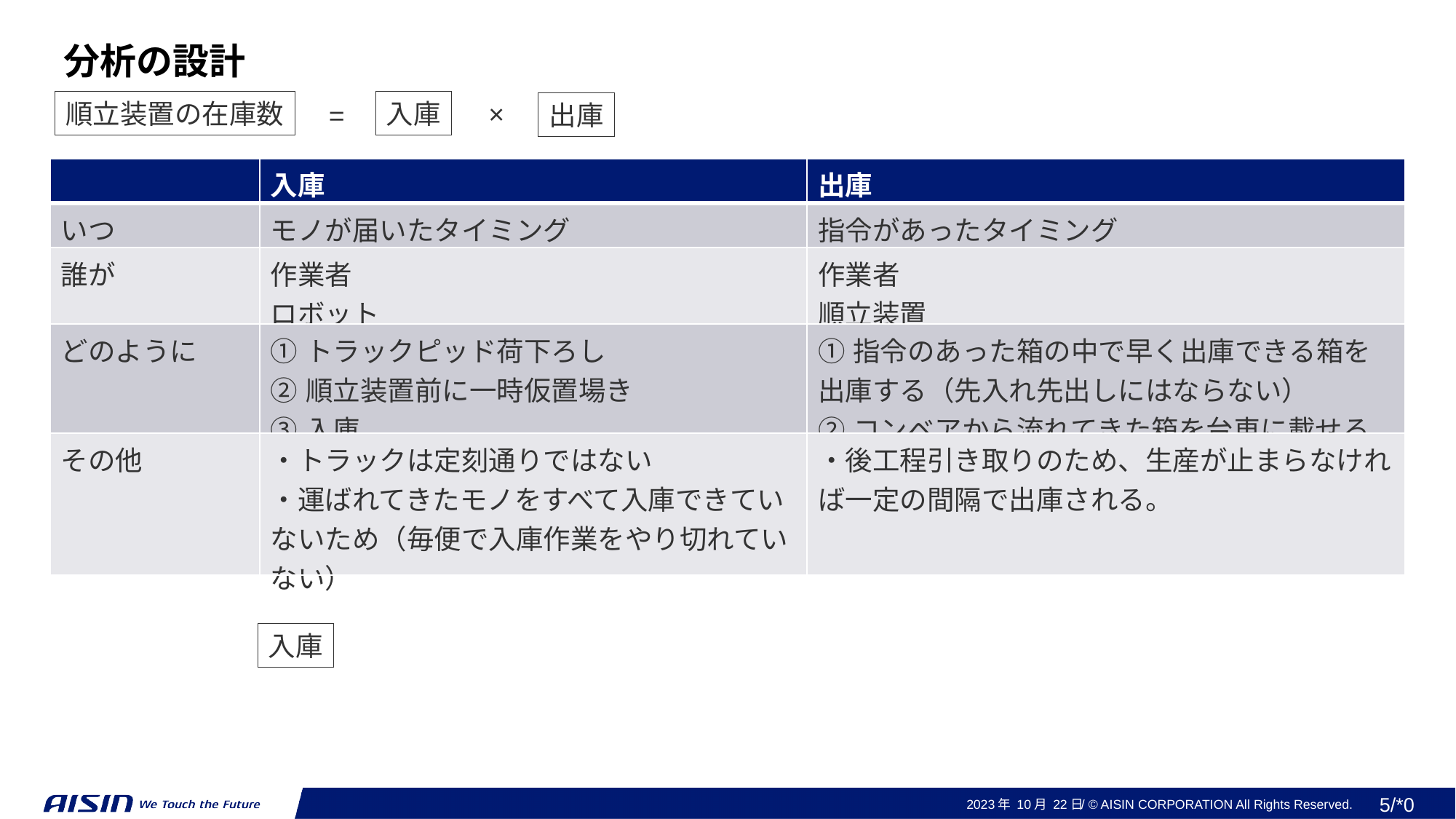

分析の設計
×

入庫
順立装置の在庫数
=
出庫
|  | 入庫 | 出庫 |
| --- | --- | --- |
| いつ | モノが届いたタイミング | 指令があったタイミング |
| 誰が | 作業者 ロボット | 作業者 順立装置 |
| どのように | ①トラックピッド荷下ろし ②順立装置前に一時仮置場き ③入庫 | ①指令のあった箱の中で早く出庫できる箱を出庫する（先入れ先出しにはならない） ②コンベアから流れてきた箱を台車に載せる |
| その他 | ・トラックは定刻通りではない ・運ばれてきたモノをすべて入庫できていないため（毎便で入庫作業をやり切れていない） | ・後工程引き取りのため、生産が止まらなければ一定の間隔で出庫される。 |
入庫
2023年 10月 22日